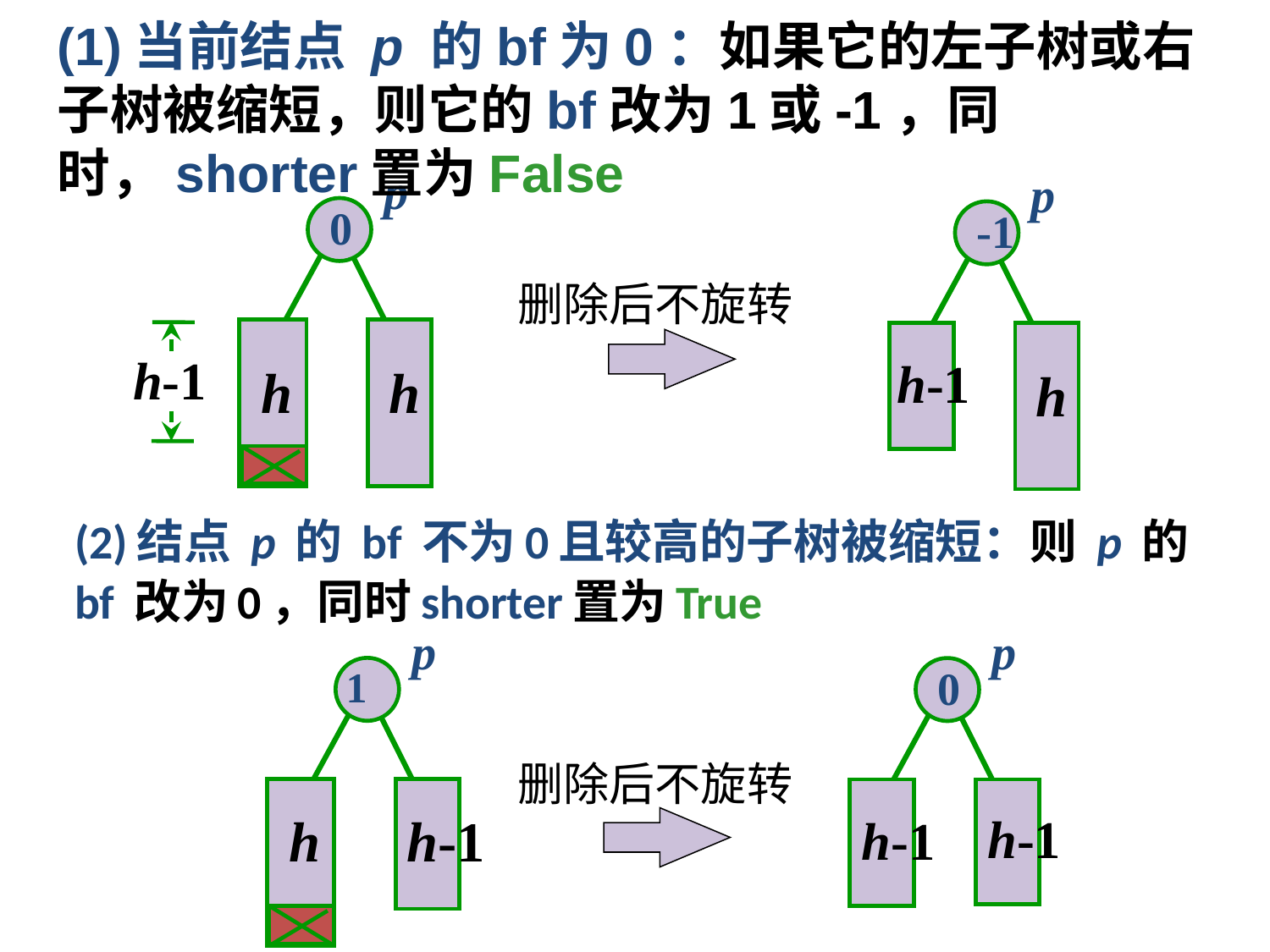

(1)当前结点 p 的bf为0：如果它的左子树或右子树被缩短，则它的bf改为1或-1，同时，shorter置为False

p
0

h-1
h
h

p
-1

h-1
h
删除后不旋转

(2)结点 p 的 bf 不为0且较高的子树被缩短：则 p 的 bf 改为0，同时shorter置为True
p
1

h
h-1

p
0

h-1
h-1
删除后不旋转